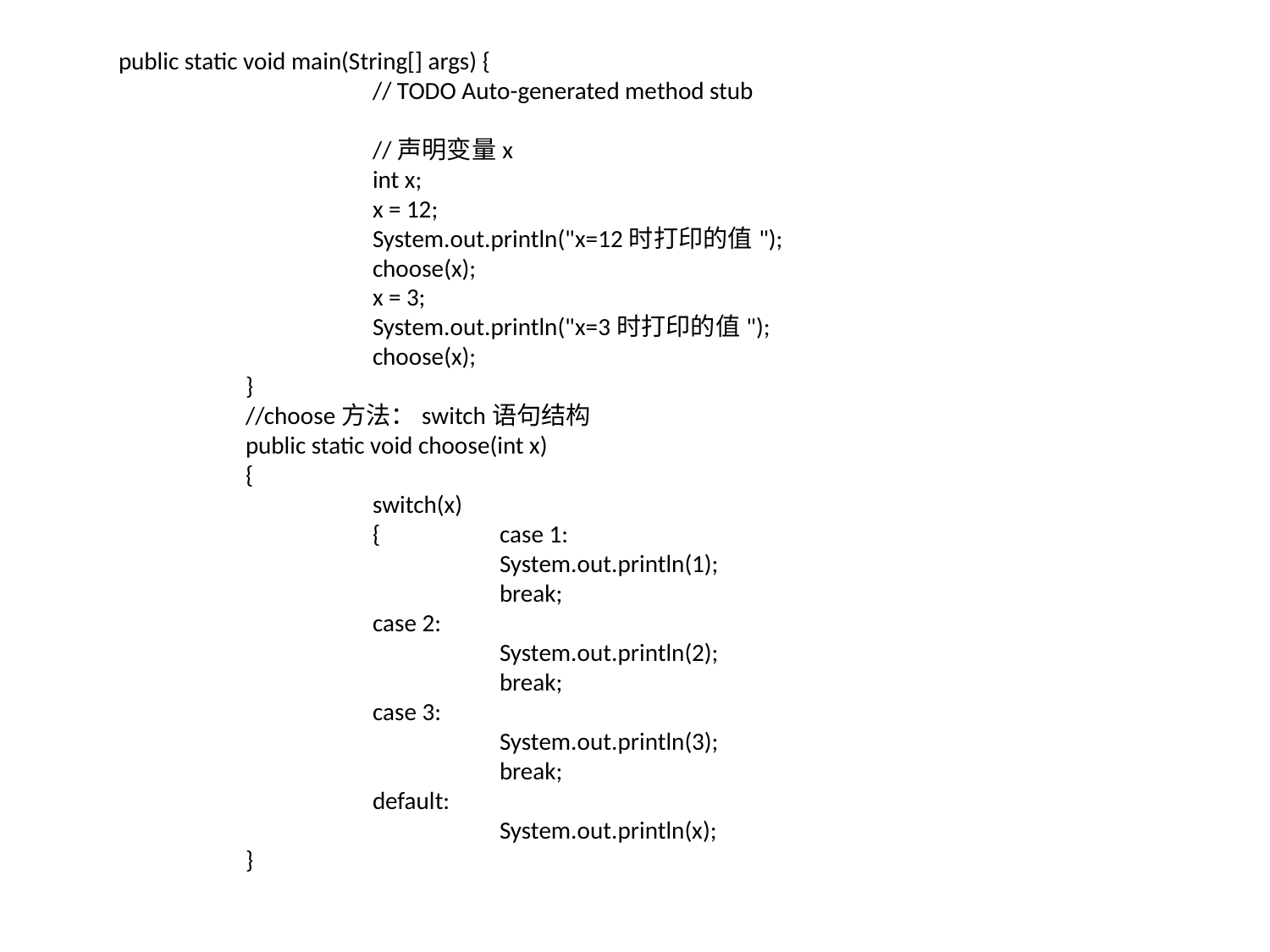

public static void main(String[] args) {
		// TODO Auto-generated method stub

		//声明变量x
		int x;
		x = 12;
		System.out.println("x=12时打印的值");
		choose(x);
		x = 3;
		System.out.println("x=3时打印的值");
		choose(x);
	}
	//choose方法：switch语句结构
	public static void choose(int x)
	{
		switch(x)
		{ 	case 1:
			System.out.println(1);
			break;
		case 2:
			System.out.println(2);
			break;
		case 3:
			System.out.println(3);
			break;
		default:
			System.out.println(x);
	}